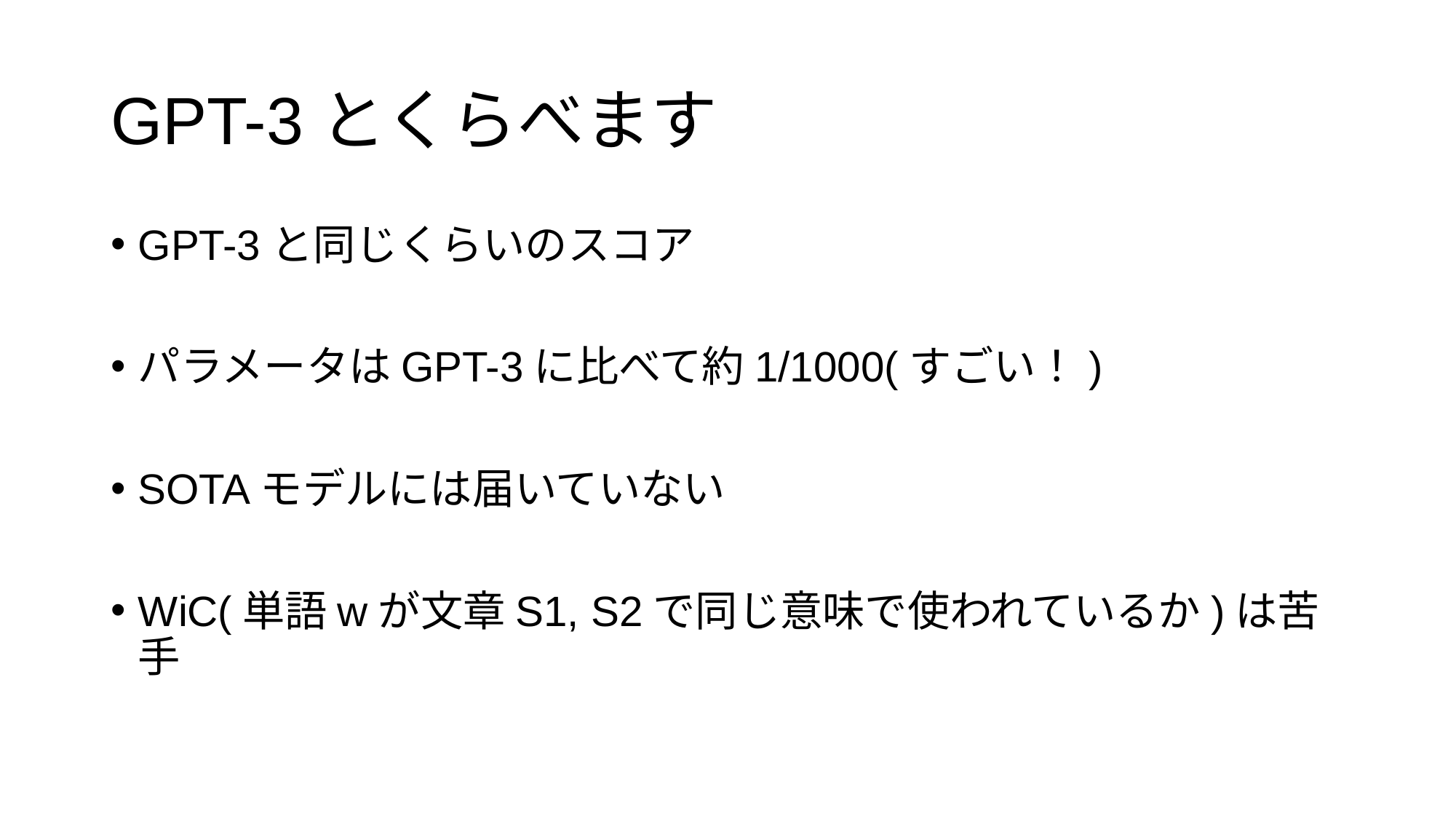

# GPT-3とくらべます
GPT-3と同じくらいのスコア

パラメータはGPT-3に比べて約1/1000(すごい！)

SOTAモデルには届いていない

WiC(単語wが文章S1, S2で同じ意味で使われているか)は苦手